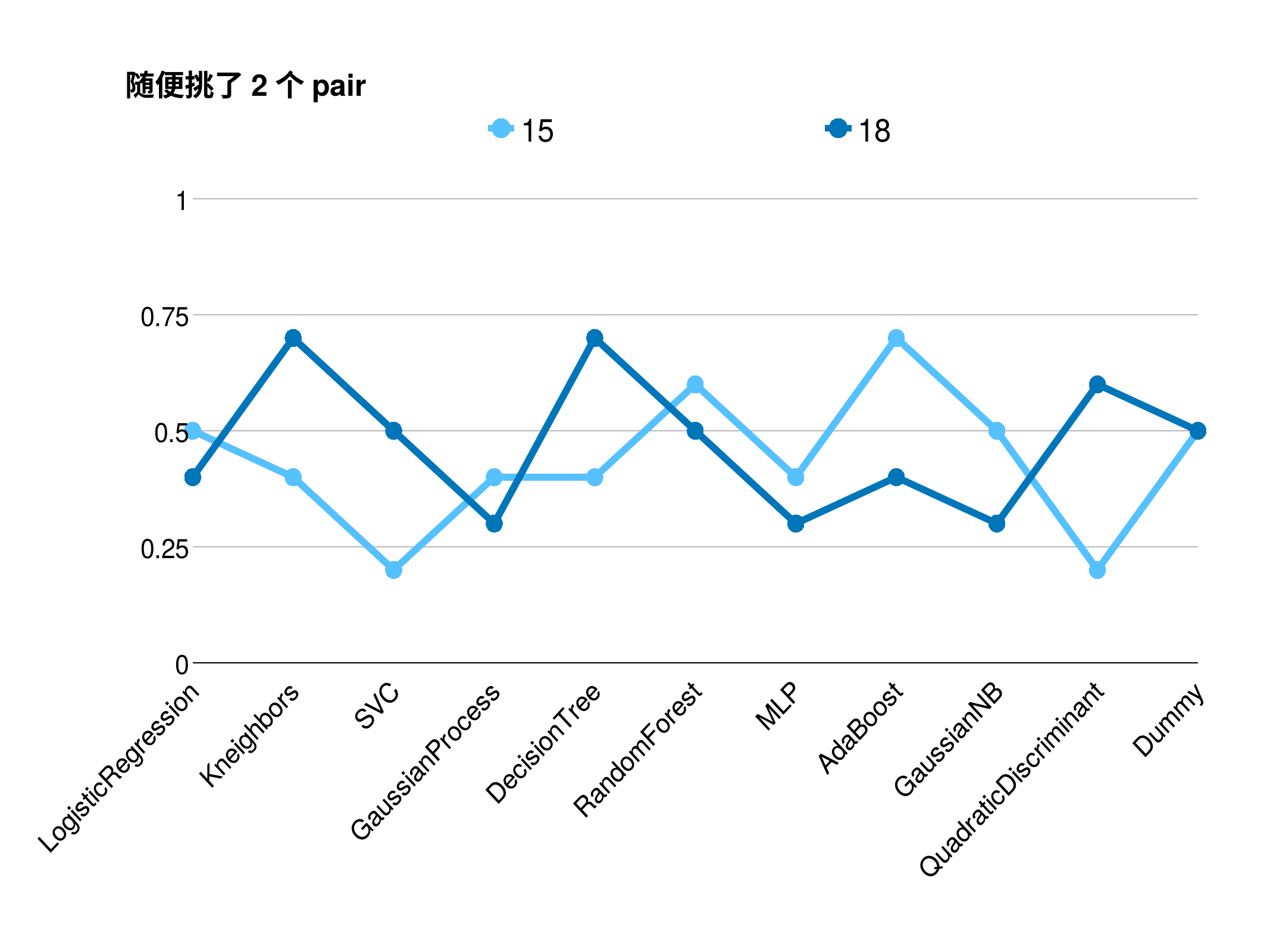

随便挑了2个pair

### Chart

| Category | 15 | 18 |
|---|---|---|
| LogisticRegression | 0.5 | 0.4 |
| Kneighbors | 0.4 | 0.7 |
| SVC | 0.2 | 0.5 |
| GaussianProcess | 0.4 | 0.3 |
| DecisionTree | 0.4 | 0.7 |
| RandomForest | 0.6 | 0.5 |
| MLP | 0.4 | 0.3 |
| AdaBoost | 0.7 | 0.4 |
| GaussianNB | 0.5 | 0.3 |
| QuadraticDiscriminant | 0.2 | 0.6 |
| Dummy | 0.5 | 0.5 |